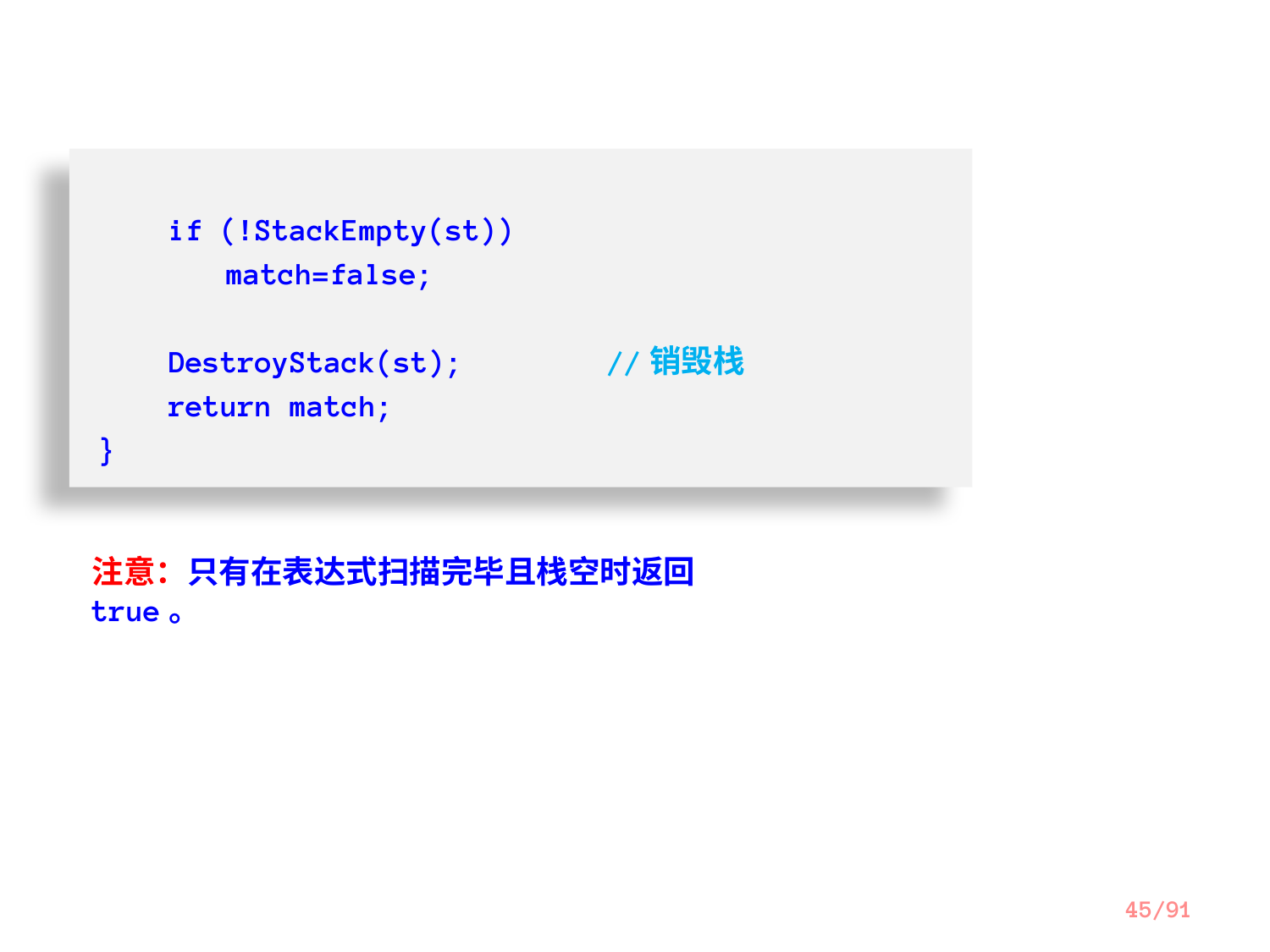

if (!StackEmpty(st))
	match=false;

    DestroyStack(st);	     	//销毁栈
    return match;
}
注意：只有在表达式扫描完毕且栈空时返回true。
45/91